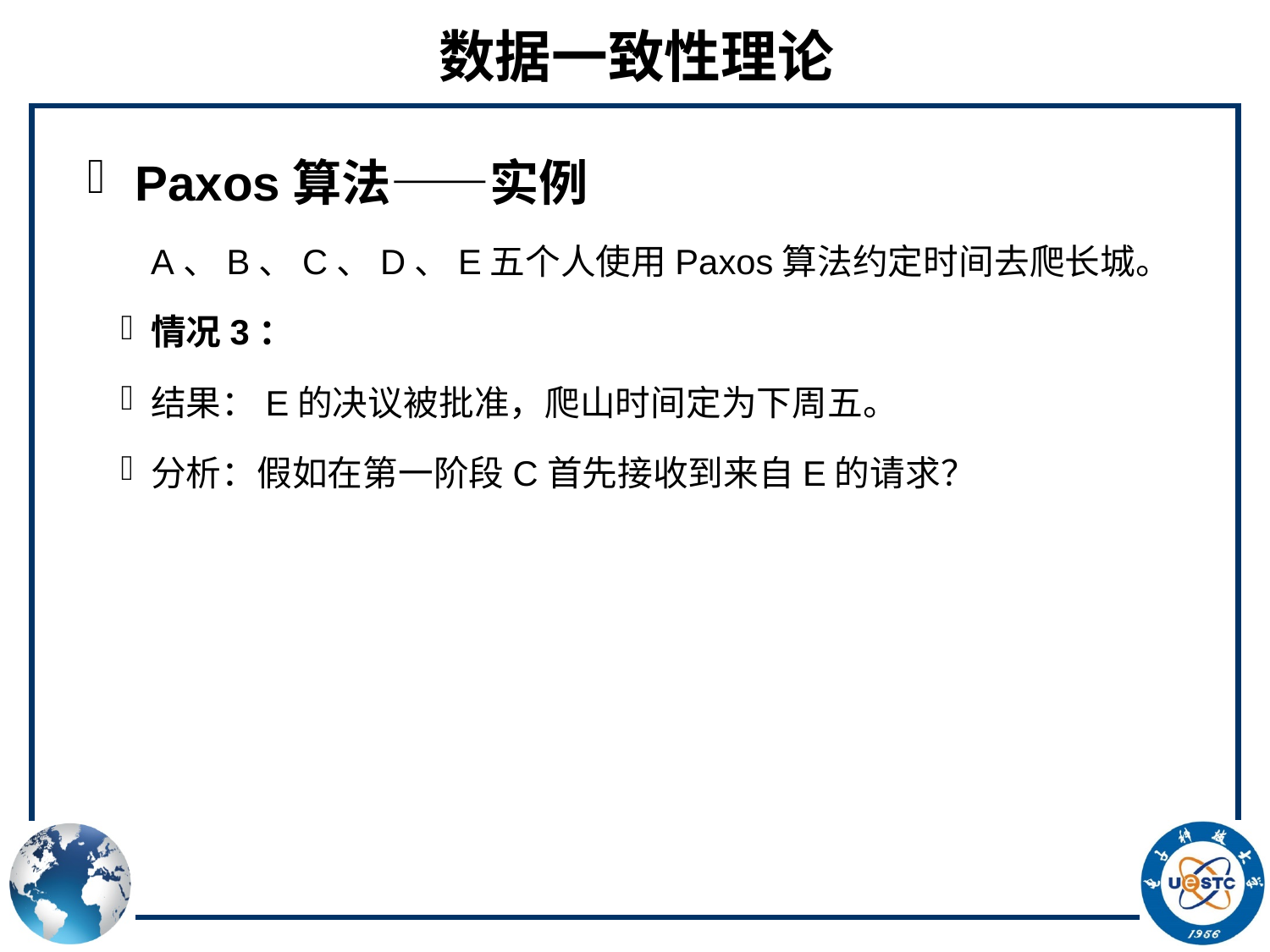

# 数据一致性理论
Paxos算法——实例
A、B、C、D、E五个人使用Paxos算法约定时间去爬长城。
情况3：
结果：E的决议被批准，爬山时间定为下周五。
分析：假如在第一阶段C首先接收到来自E的请求？